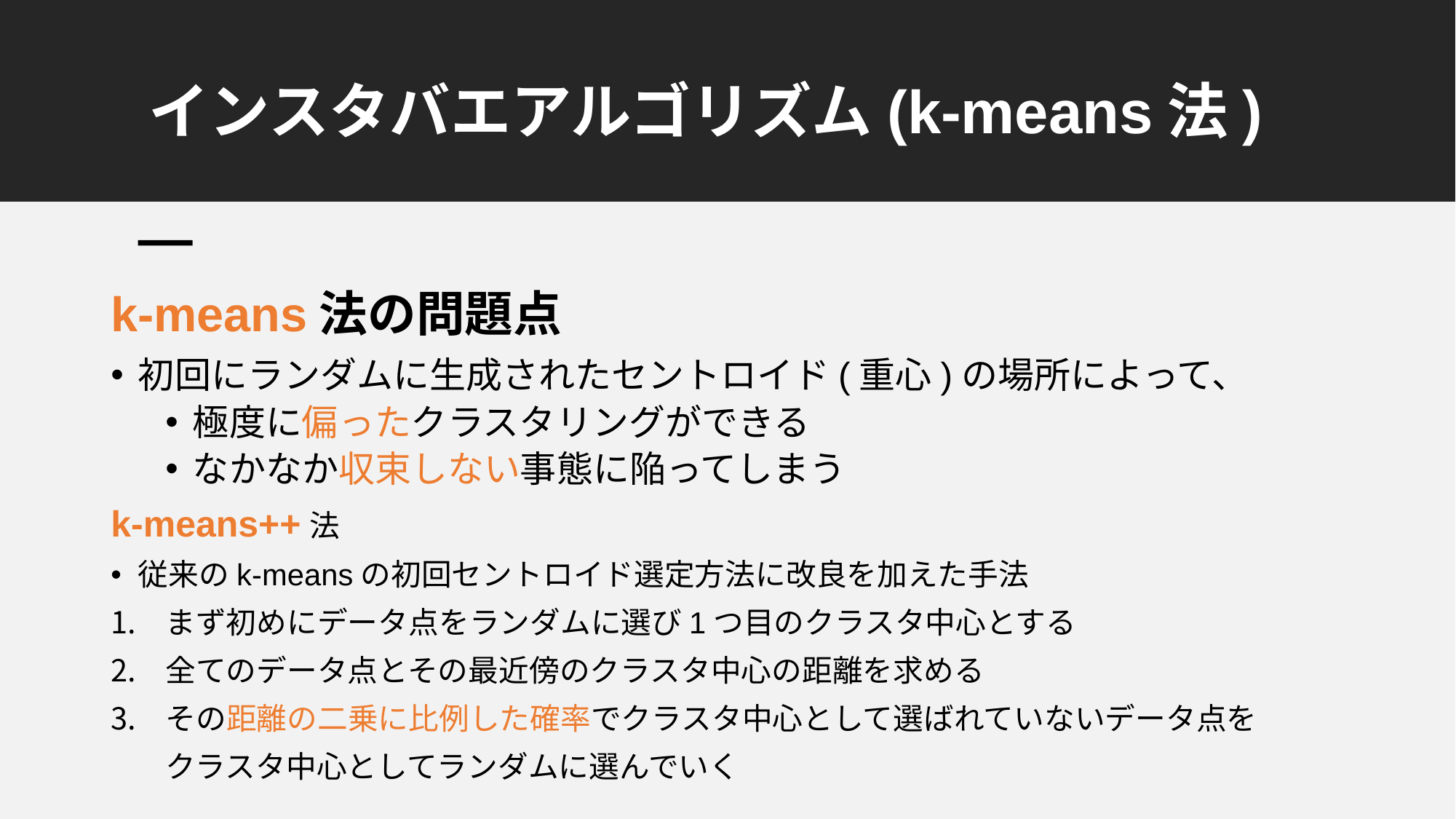

# インスタバエアルゴリズム(k-means法)

k-means法の問題点
初回にランダムに生成されたセントロイド(重心)の場所によって、
極度に偏ったクラスタリングができる
なかなか収束しない事態に陥ってしまう
k-means++法
従来のk-meansの初回セントロイド選定方法に改良を加えた手法
まず初めにデータ点をランダムに選び1つ目のクラスタ中心とする
全てのデータ点とその最近傍のクラスタ中心の距離を求める
その距離の二乗に比例した確率でクラスタ中心として選ばれていないデータ点を
       クラスタ中心としてランダムに選んでいく